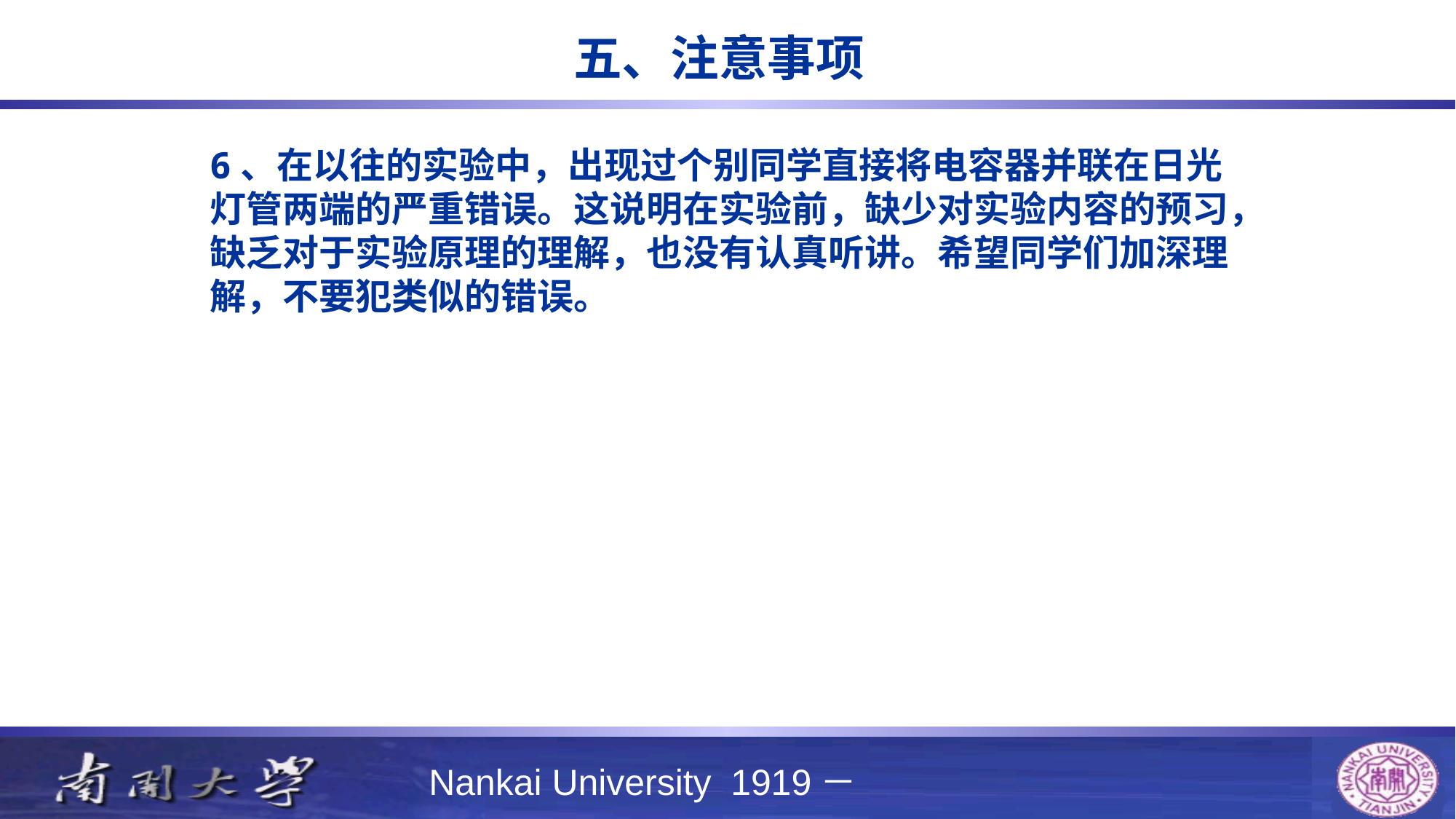

五、注意事项
6、在以往的实验中，出现过个别同学直接将电容器并联在日光灯管两端的严重错误。这说明在实验前，缺少对实验内容的预习，缺乏对于实验原理的理解，也没有认真听讲。希望同学们加深理解，不要犯类似的错误。